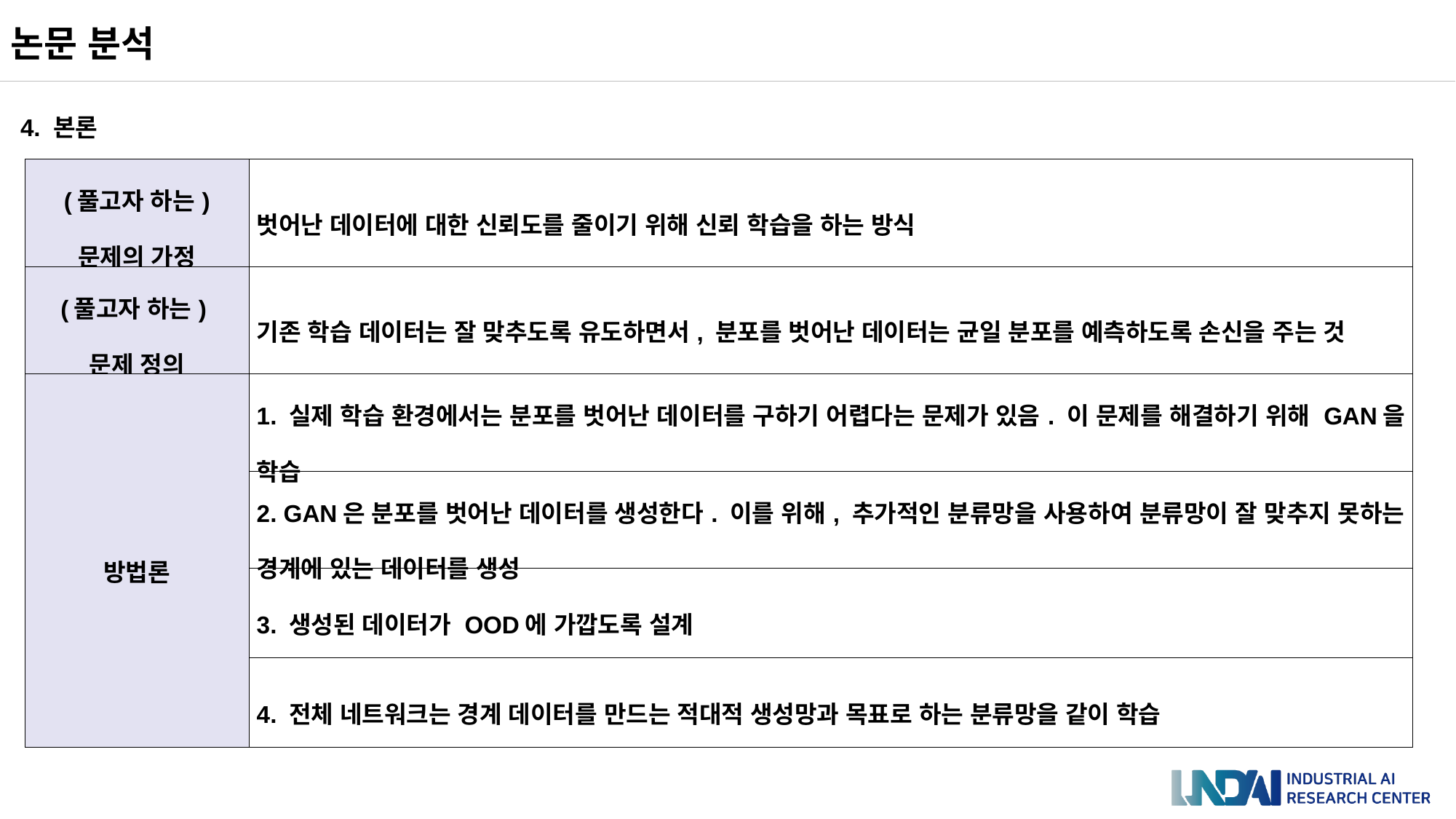

논문 분석
4. 본론

| (풀고자 하는) 문제의 가정 | 벗어난 데이터에 대한 신뢰도를 줄이기 위해 신뢰 학습을 하는 방식 |
| --- | --- |
| (풀고자 하는) 문제 정의 | 기존 학습 데이터는 잘 맞추도록 유도하면서, 분포를 벗어난 데이터는 균일 분포를 예측하도록 손신을 주는 것 |
| 방법론 | 1. 실제 학습 환경에서는 분포를 벗어난 데이터를 구하기 어렵다는 문제가 있음. 이 문제를 해결하기 위해 GAN을 학습 |
|  | 2. GAN은 분포를 벗어난 데이터를 생성한다. 이를 위해, 추가적인 분류망을 사용하여 분류망이 잘 맞추지 못하는 경계에 있는 데이터를 생성 |
|  | 3. 생성된 데이터가 OOD에 가깝도록 설계 |
|  | 4. 전체 네트워크는 경계 데이터를 만드는 적대적 생성망과 목표로 하는 분류망을 같이 학습 |